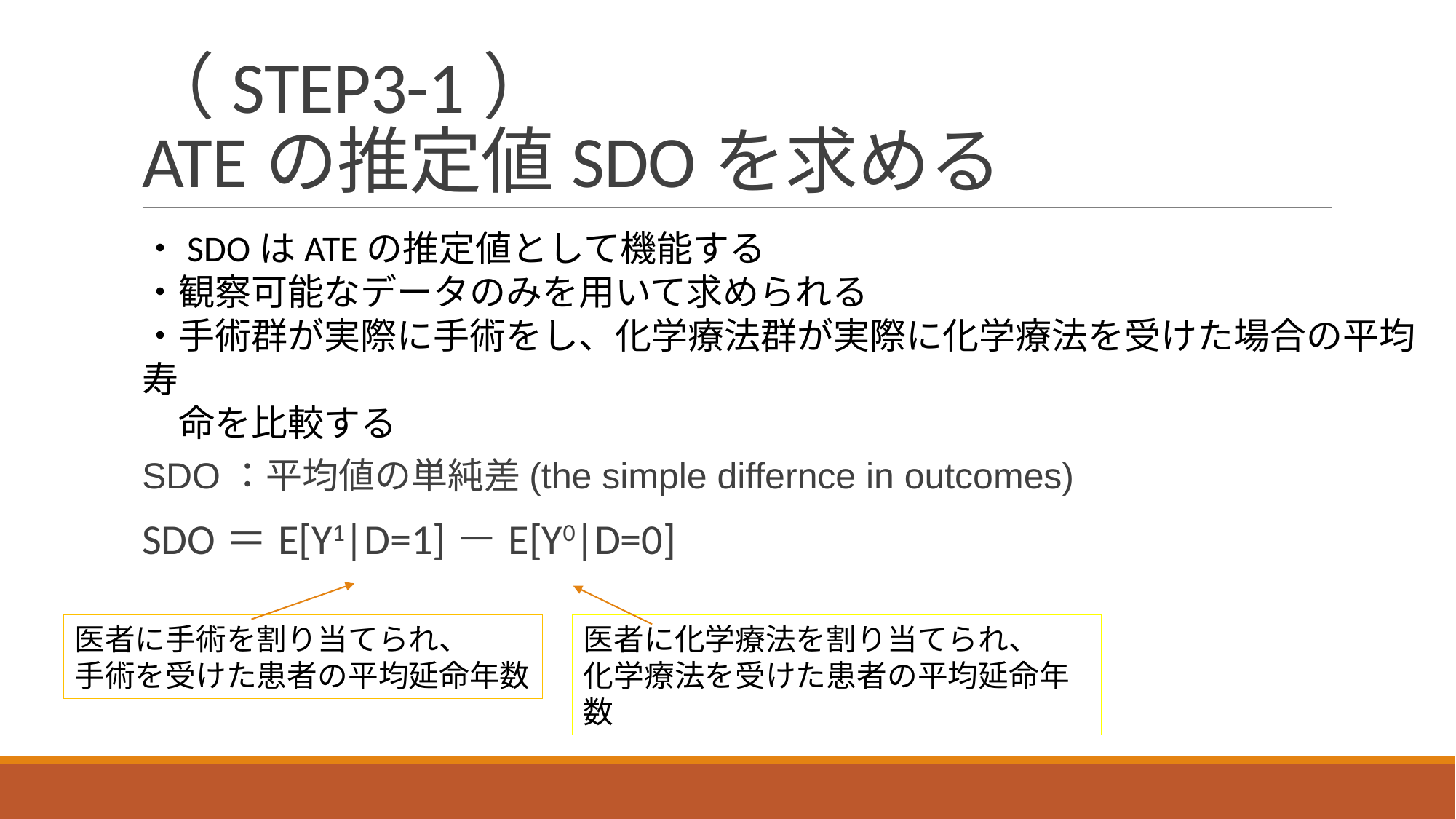

# （STEP3-1） ATEの推定値SDOを求める
・SDOはATEの推定値として機能する
・観察可能なデータのみを用いて求められる
・手術群が実際に手術をし、化学療法群が実際に化学療法を受けた場合の平均寿
　命を比較する
SDO：平均値の単純差(the simple differnce in outcomes)
SDO＝E[Y1|D=1]－E[Y0|D=0]
医者に手術を割り当てられ、
手術を受けた患者の平均延命年数
医者に化学療法を割り当てられ、
化学療法を受けた患者の平均延命年数